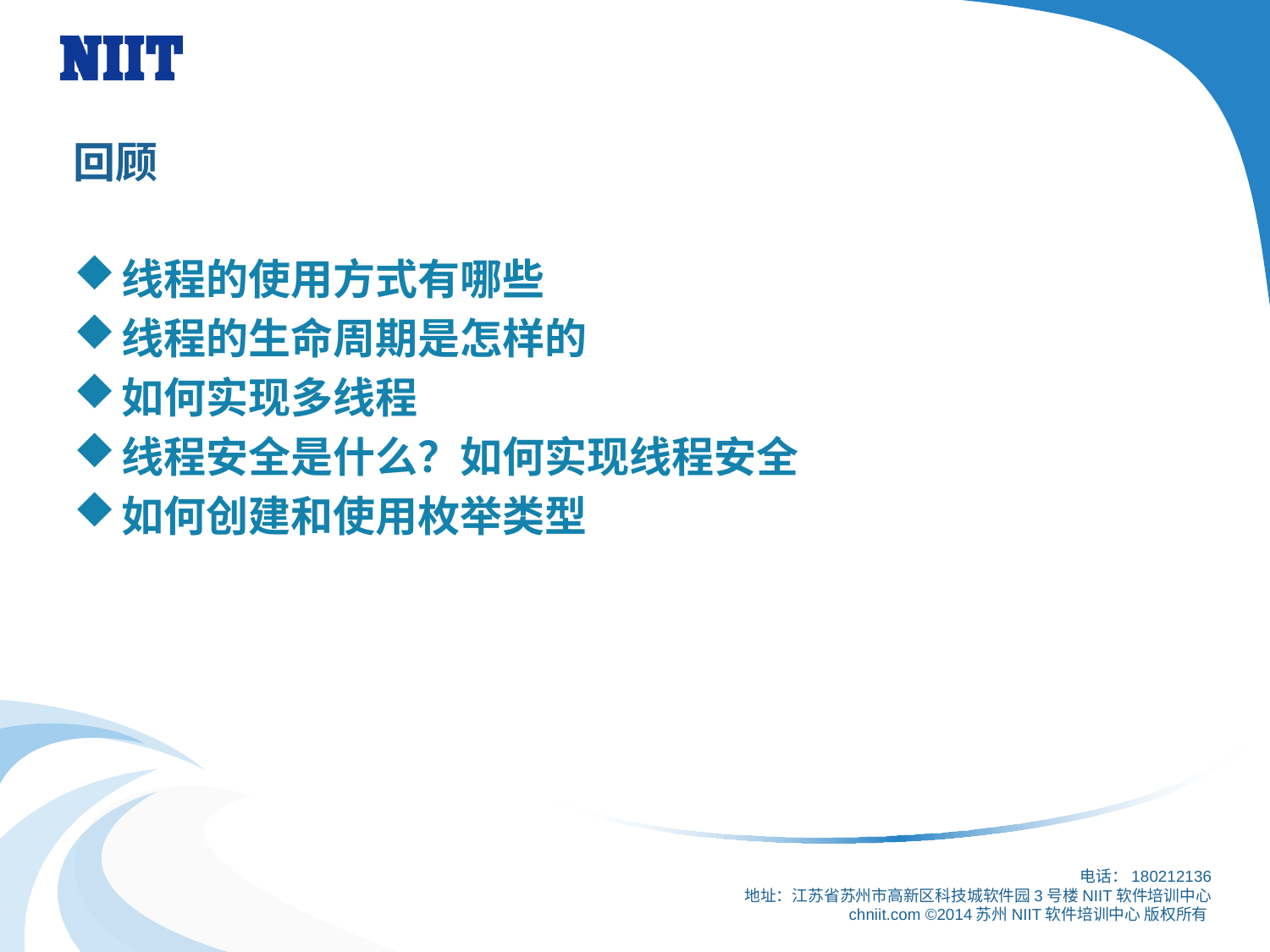

# 回顾
线程的使用方式有哪些
线程的生命周期是怎样的
如何实现多线程
线程安全是什么？如何实现线程安全
如何创建和使用枚举类型